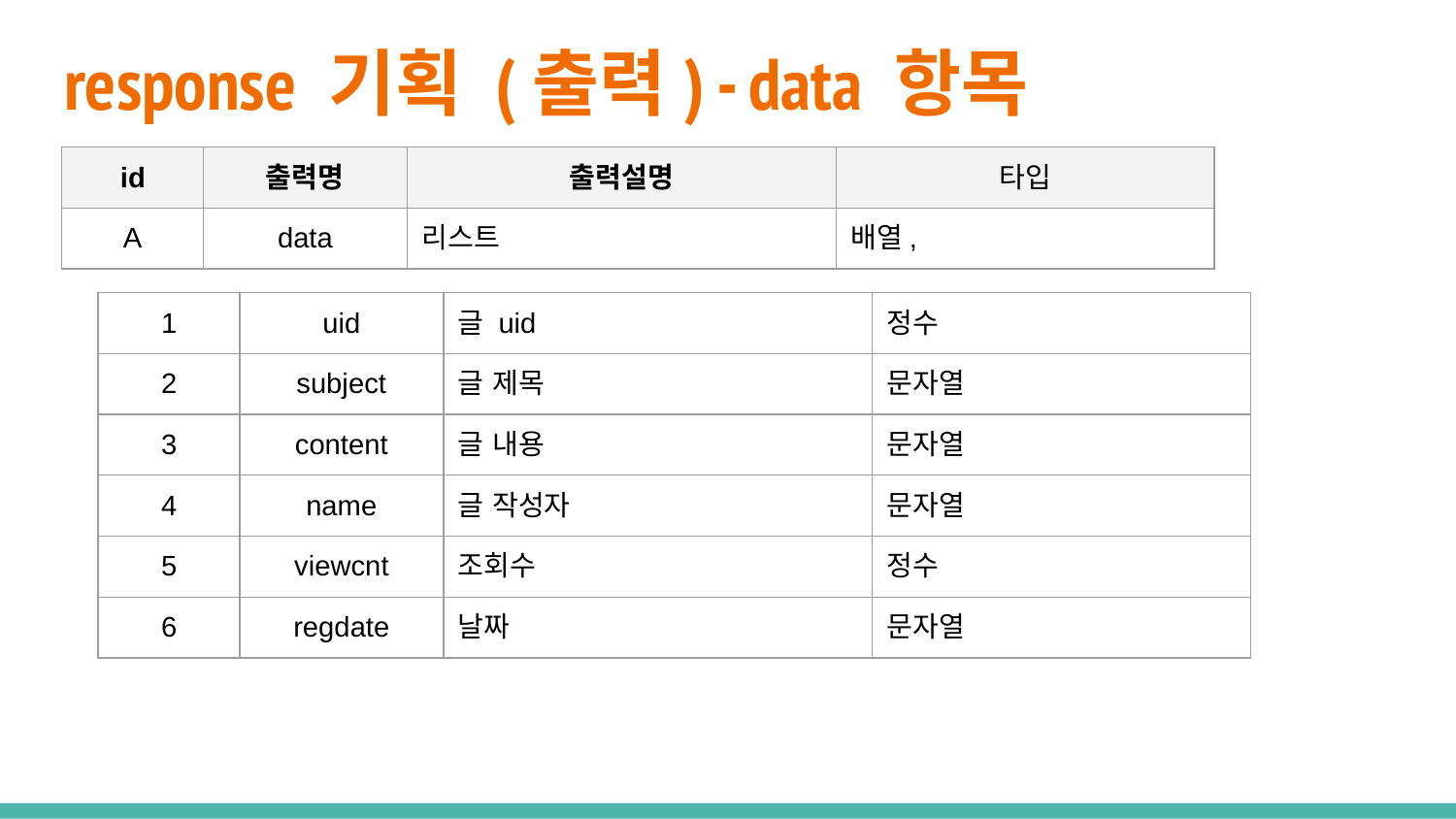

# response 기획 (출력) - data 항목
| id | 출력명 | 출력설명 | 타입 |
| --- | --- | --- | --- |
| A | data | 리스트 | 배열, |
| 1 | uid | 글 uid | 정수 |
| --- | --- | --- | --- |
| 2 | subject | 글 제목 | 문자열 |
| 3 | content | 글 내용 | 문자열 |
| 4 | name | 글 작성자 | 문자열 |
| 5 | viewcnt | 조회수 | 정수 |
| 6 | regdate | 날짜 | 문자열 |